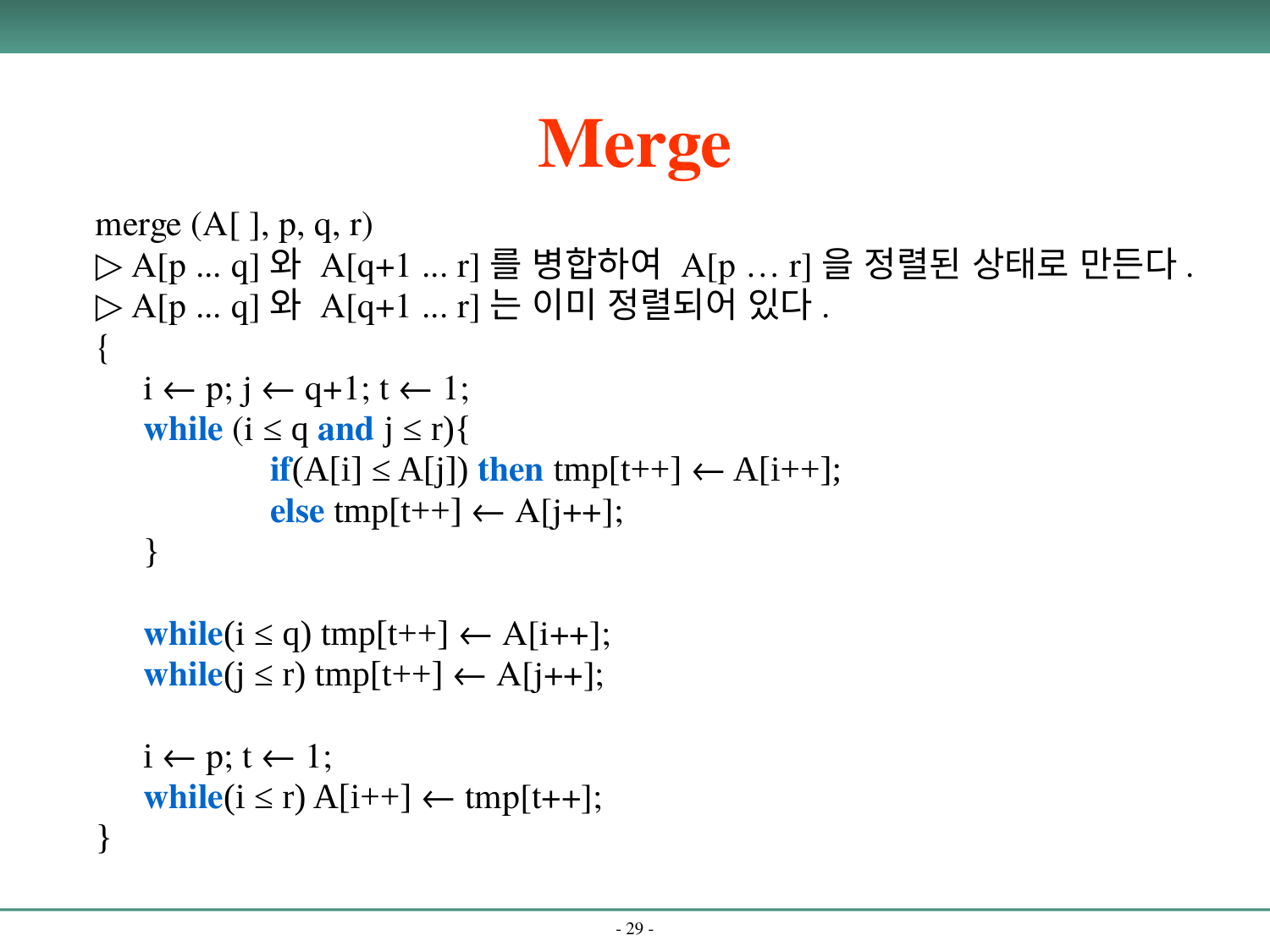

# Merge
merge (A[ ], p, q, r)
▷ A[p ... q]와 A[q+1 ... r]를 병합하여 A[p … r]을 정렬된 상태로 만든다.
▷ A[p ... q]와 A[q+1 ... r]는 이미 정렬되어 있다.
{
	i ← p; j ← q+1; t ← 1;
	while (i ≤ q and j ≤ r){
		if(A[i] ≤ A[j]) then tmp[t++] ← A[i++];
		else tmp[t++] ← A[j++];
	}

	while(i ≤ q) tmp[t++] ← A[i++];
	while(j ≤ r) tmp[t++] ← A[j++];

	i ← p; t ← 1;
	while(i ≤ r) A[i++] ← tmp[t++];
}